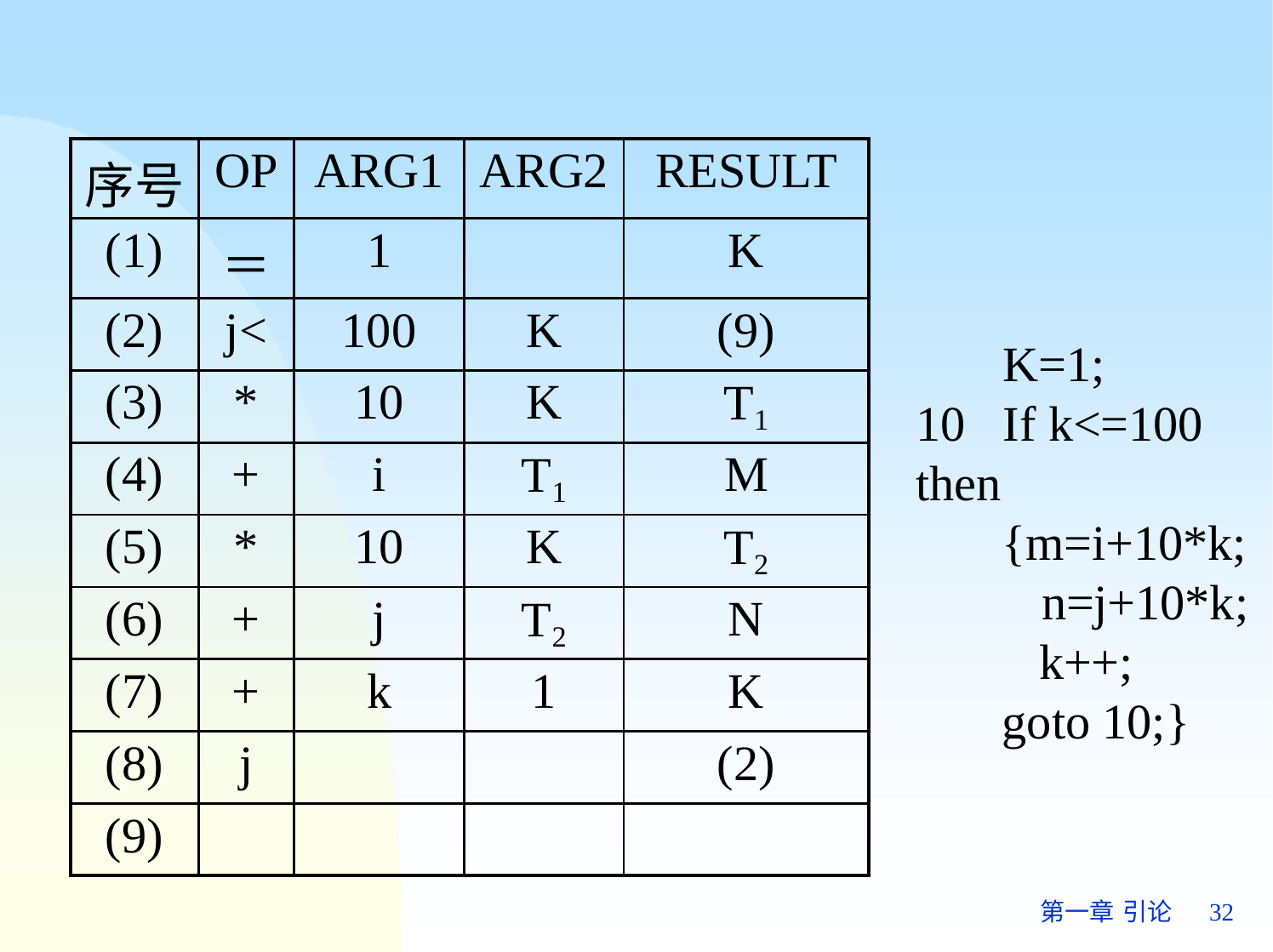

| 序号 | OP | ARG1 | ARG2 | RESULT |
| --- | --- | --- | --- | --- |
| (1) | ＝ | 1 |  | K |
| (2) | j< | 100 | K | (9) |
| (3) | \* | 10 | K | T1 |
| (4) | + | i | T1 | M |
| (5) | \* | 10 | K | T2 |
| (6) | + | j | T2 | N |
| (7) | + | k | 1 | K |
| (8) | j |  |  | (2) |
| (9) |  |  |  |  |
K=1;
10	If k<=100
then
{m=i+10*k;  n=j+10*k;  k++;
goto 10;}
第一章 引论	32